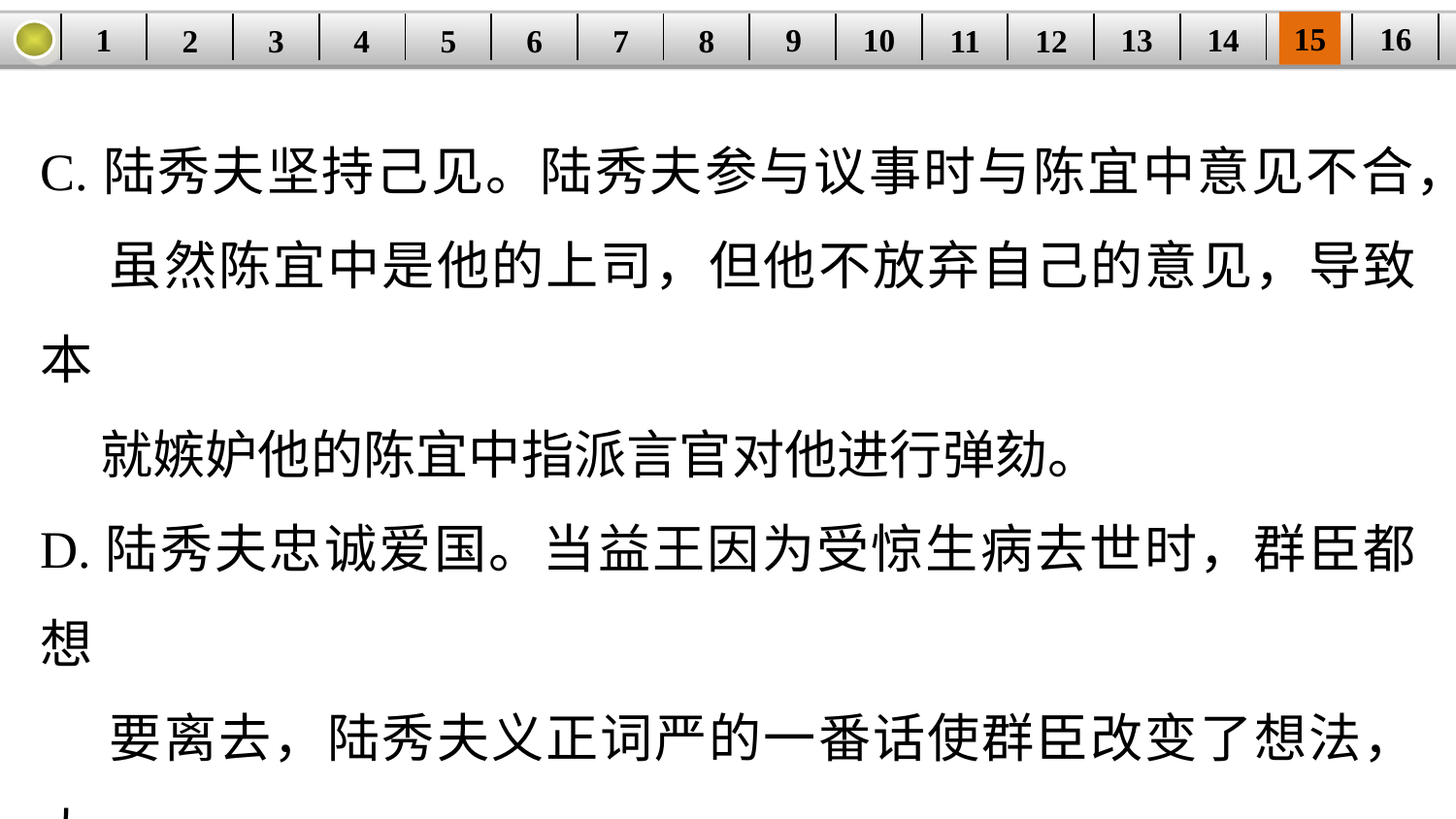

16

15
14
9
10
1
13
3
4
5
6
8
11
2
12
|  |  |  |  |  |  |  |  |  |  |  |  |  |  |  |  |
| --- | --- | --- | --- | --- | --- | --- | --- | --- | --- | --- | --- | --- | --- | --- | --- |
7

C.陆秀夫坚持己见。陆秀夫参与议事时与陈宜中意见不合，
    虽然陈宜中是他的上司，但他不放弃自己的意见，导致本
    就嫉妒他的陈宜中指派言官对他进行弹劾。
D.陆秀夫忠诚爱国。当益王因为受惊生病去世时，群臣都想
    要离去，陆秀夫义正词严的一番话使群臣改变了想法，大
    家共同拥立卫王为帝。